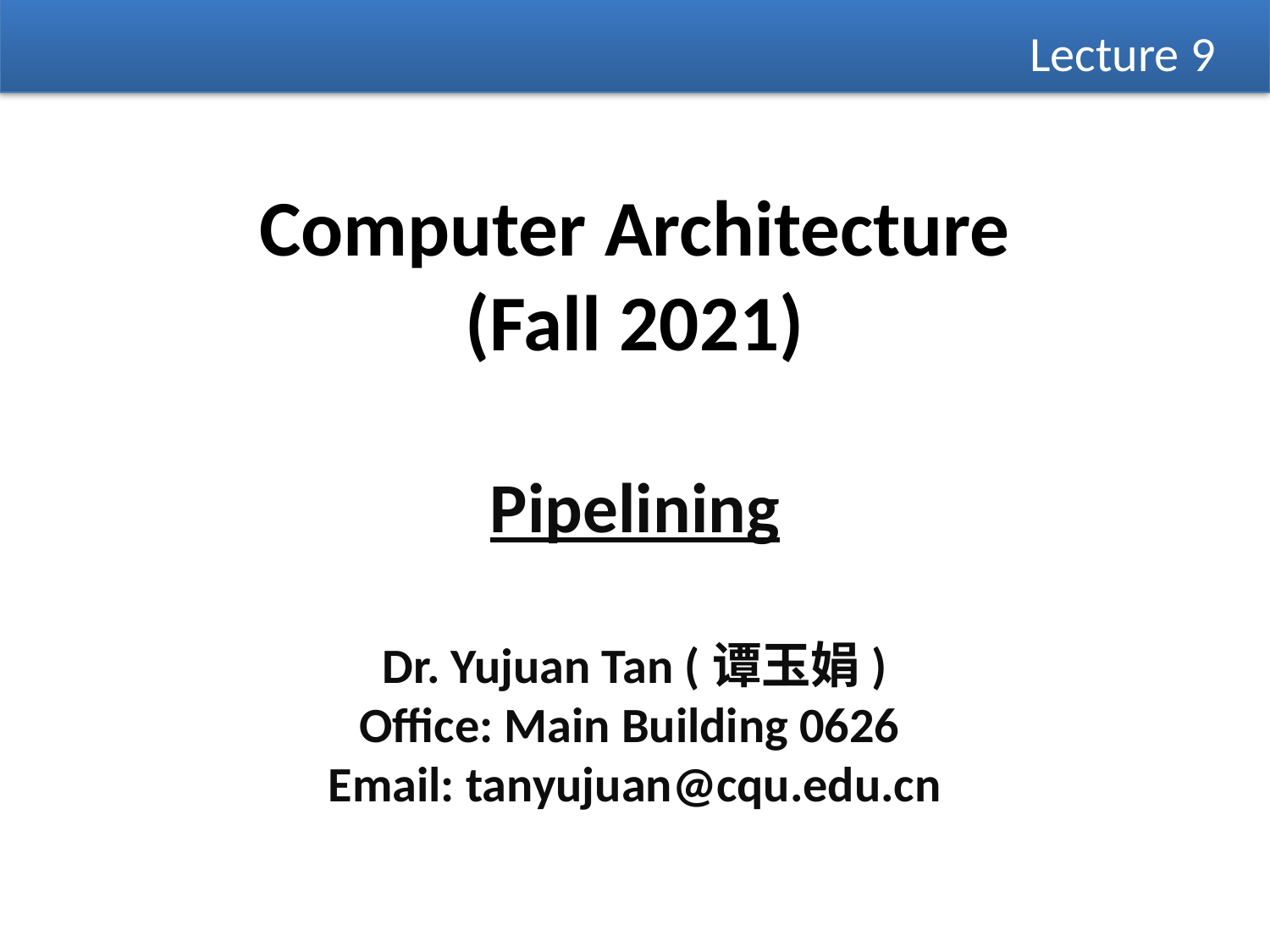

Lecture 9
# Computer Architecture (Fall 2021)
Pipelining

Dr. Yujuan Tan (谭玉娟)
Office: Main Building 0626
Email: tanyujuan@cqu.edu.cn